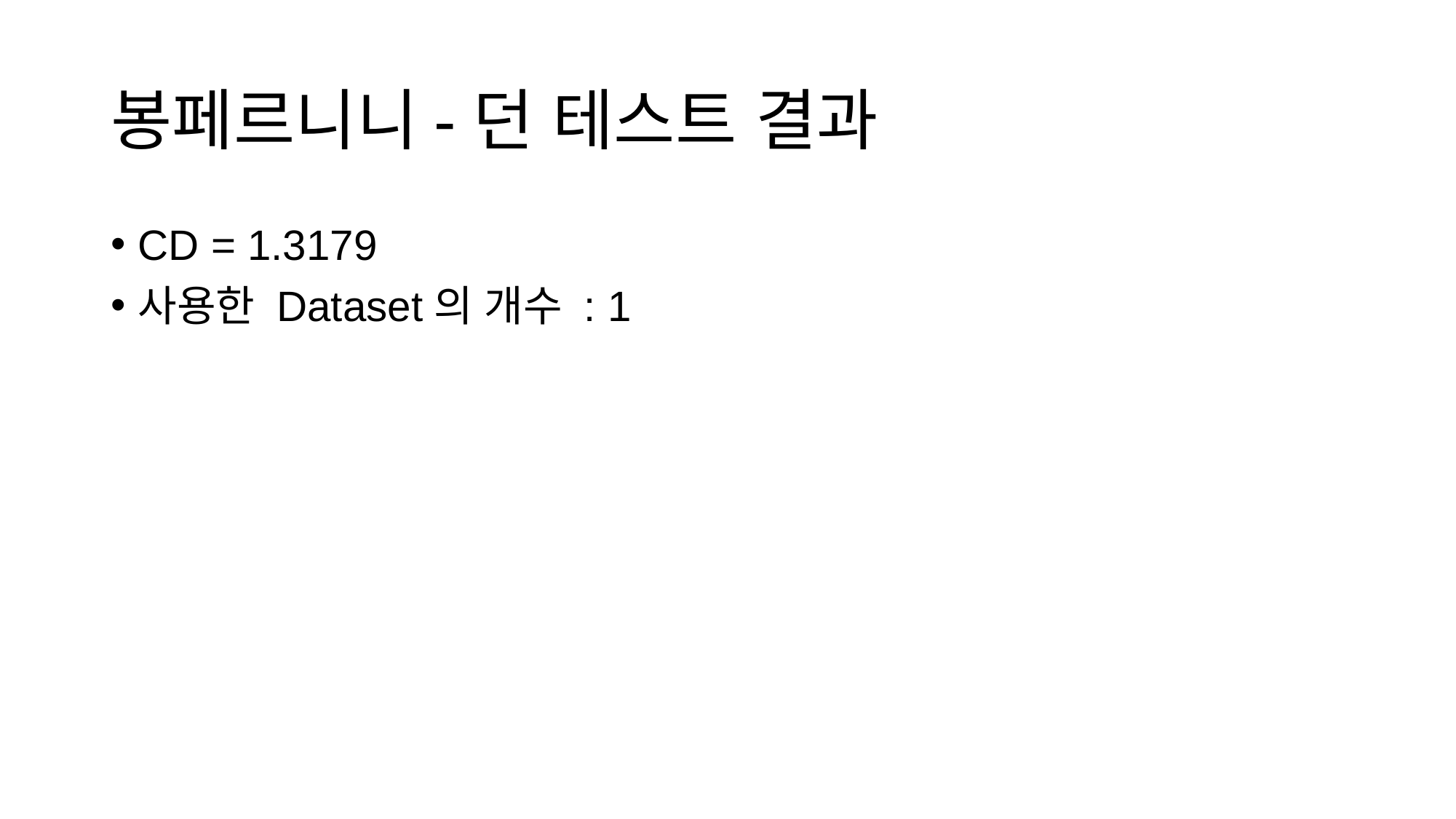

# 봉페르니니-던 테스트 결과
CD = 1.3179
사용한 Dataset의 개수 : 1